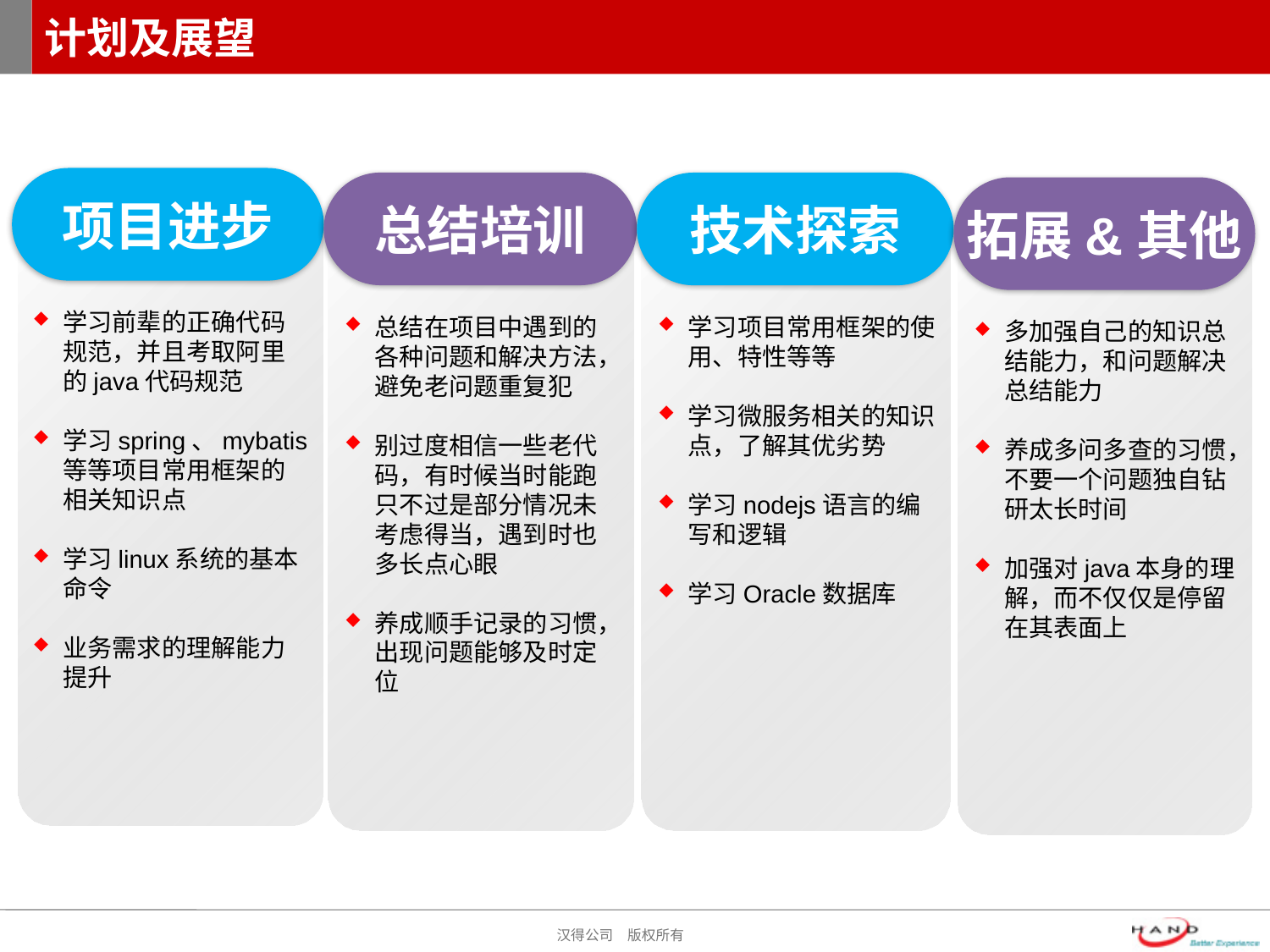

# 计划及展望
项目进步

学习前辈的正确代码规范，并且考取阿里的java代码规范

学习spring、mybatis等等项目常用框架的相关知识点

学习linux系统的基本命令

业务需求的理解能力提升
总结培训

总结在项目中遇到的各种问题和解决方法，避免老问题重复犯

别过度相信一些老代码，有时候当时能跑只不过是部分情况未考虑得当，遇到时也多长点心眼

养成顺手记录的习惯，出现问题能够及时定位

技术探索

学习项目常用框架的使用、特性等等

学习微服务相关的知识点，了解其优劣势

学习nodejs语言的编写和逻辑

学习Oracle数据库

拓展&其他

多加强自己的知识总结能力，和问题解决总结能力

养成多问多查的习惯，不要一个问题独自钻研太长时间

加强对java本身的理解，而不仅仅是停留在其表面上
5